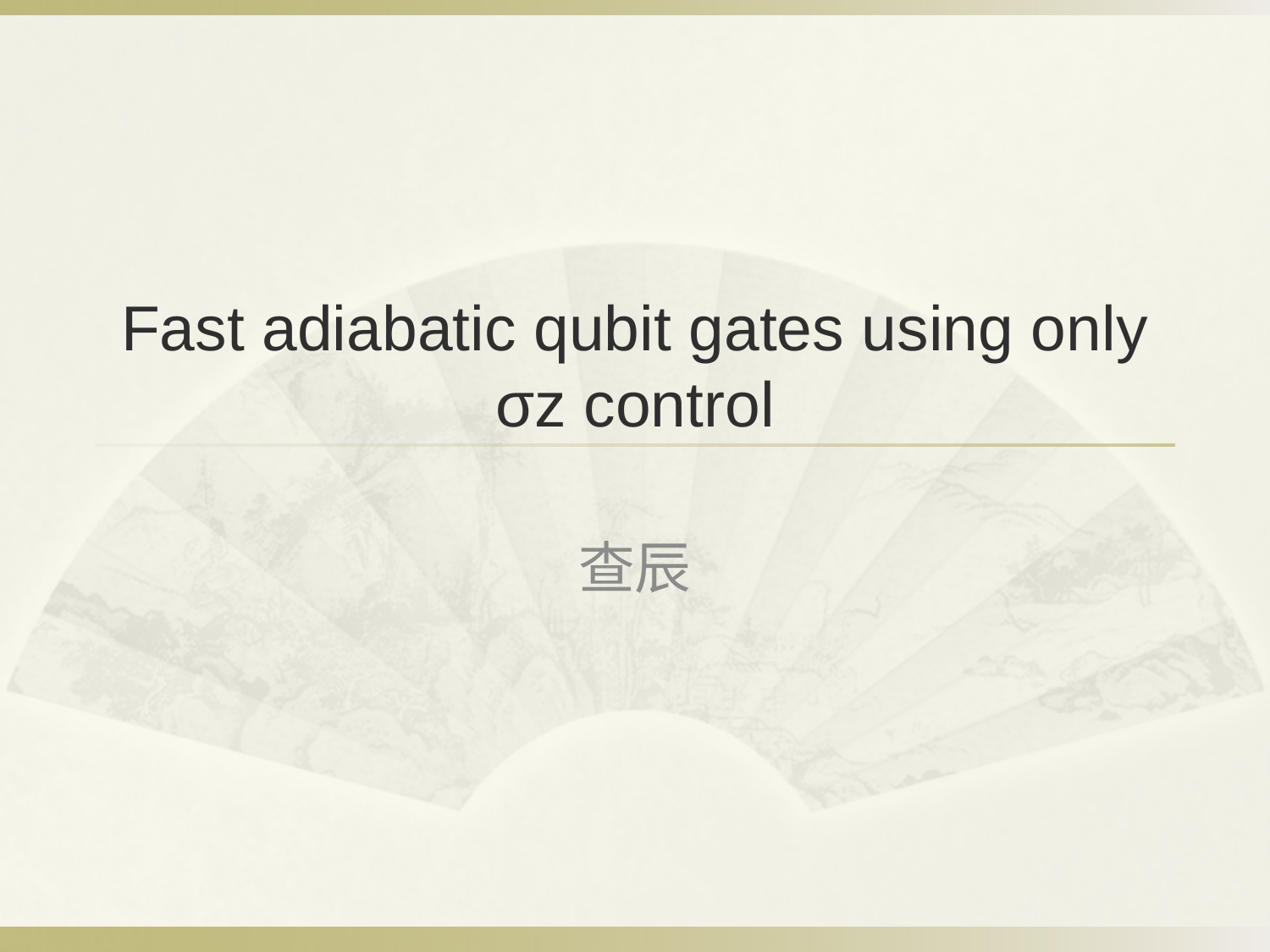

# Fast adiabatic qubit gates using only σz control
查辰